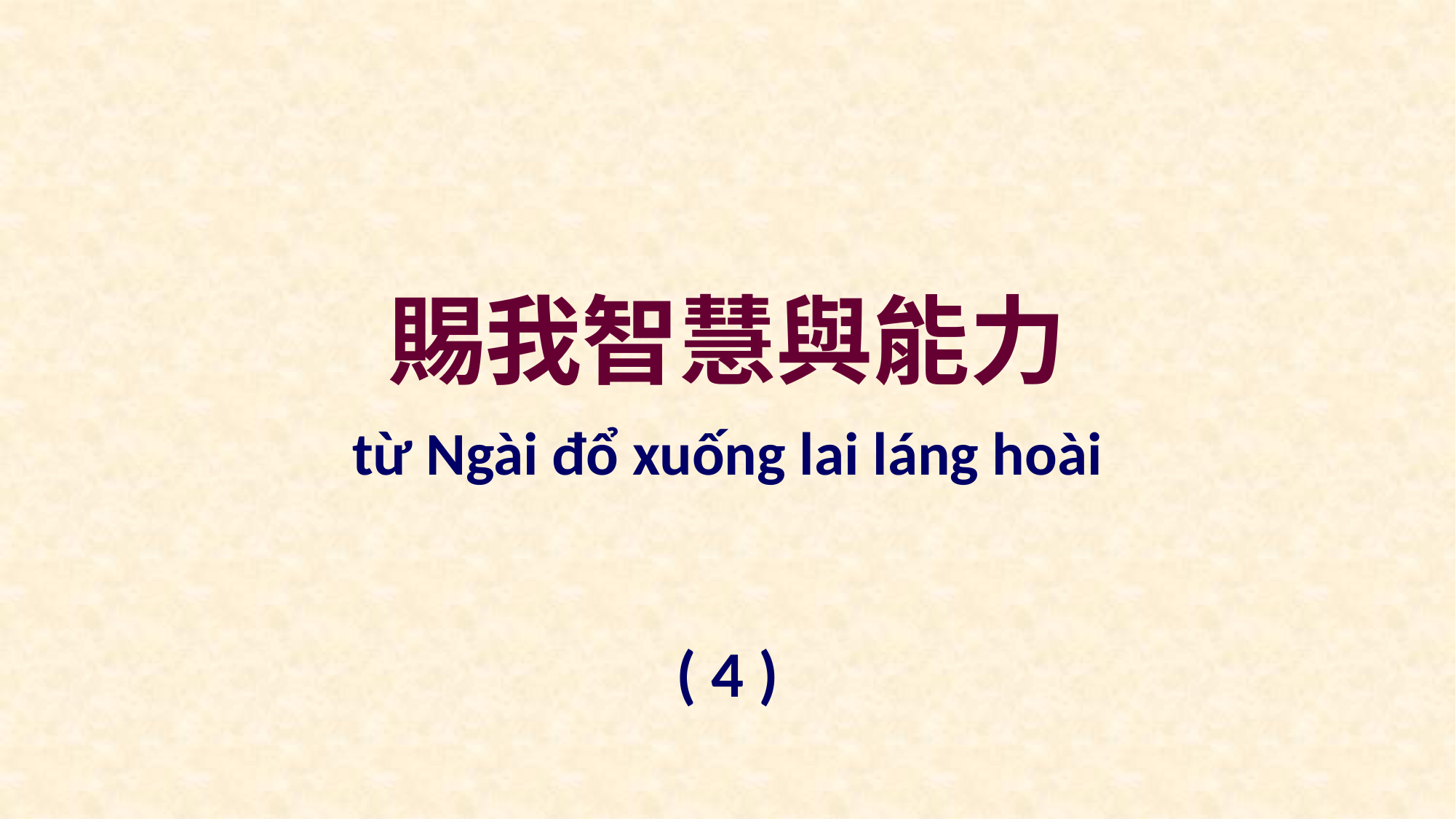

賜我智慧與能力
từ Ngài đổ xuống lai láng hoài
( 4 )